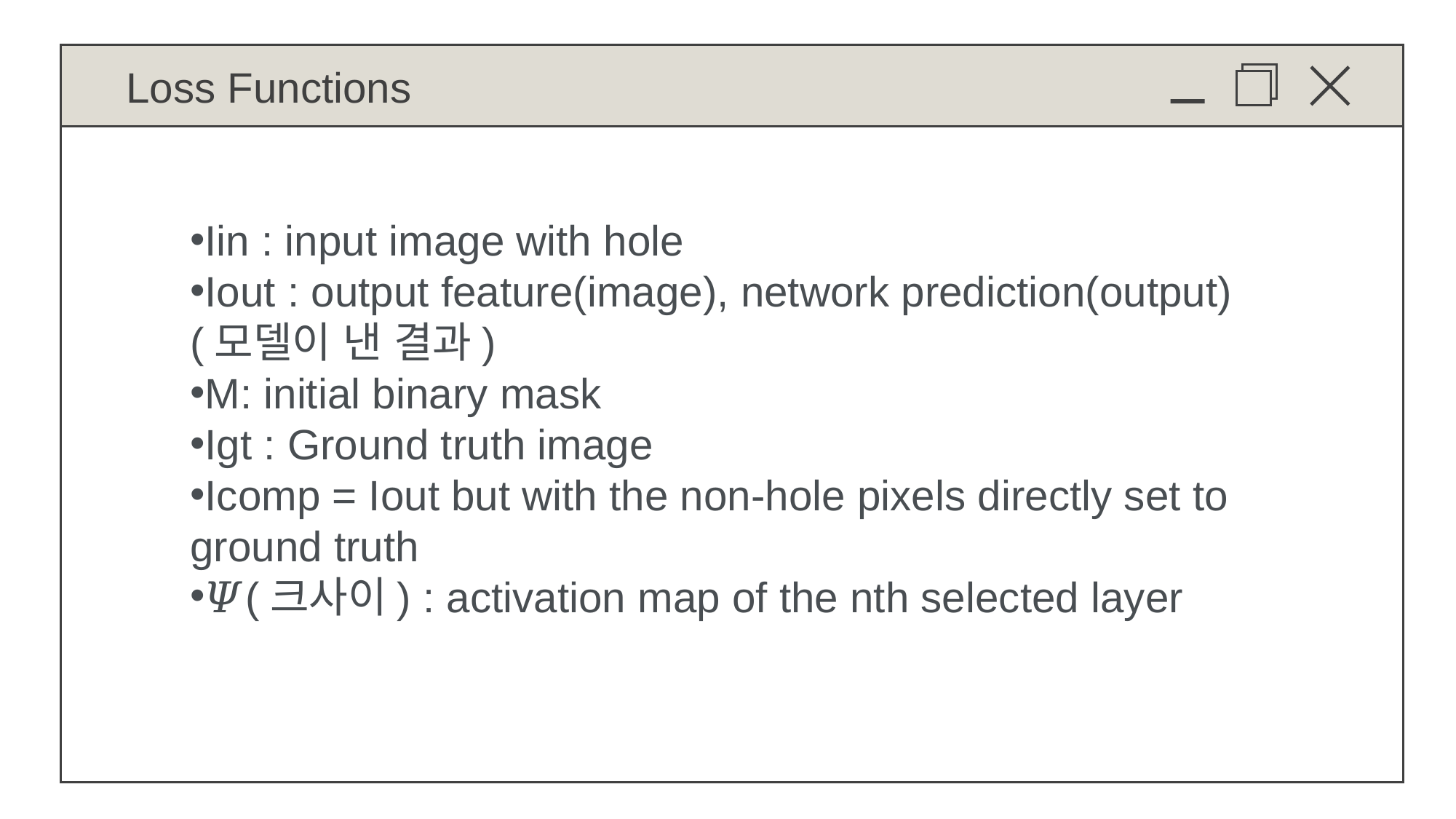

Loss Functions

Iin : input image with hole
Iout : output feature(image), network prediction(output) (모델이 낸 결과)
M: initial binary mask
Igt : Ground truth image
Icomp = Iout but with the non-hole pixels directly set to ground truth
𝛹(크사이) : activation map of the nth selected layer